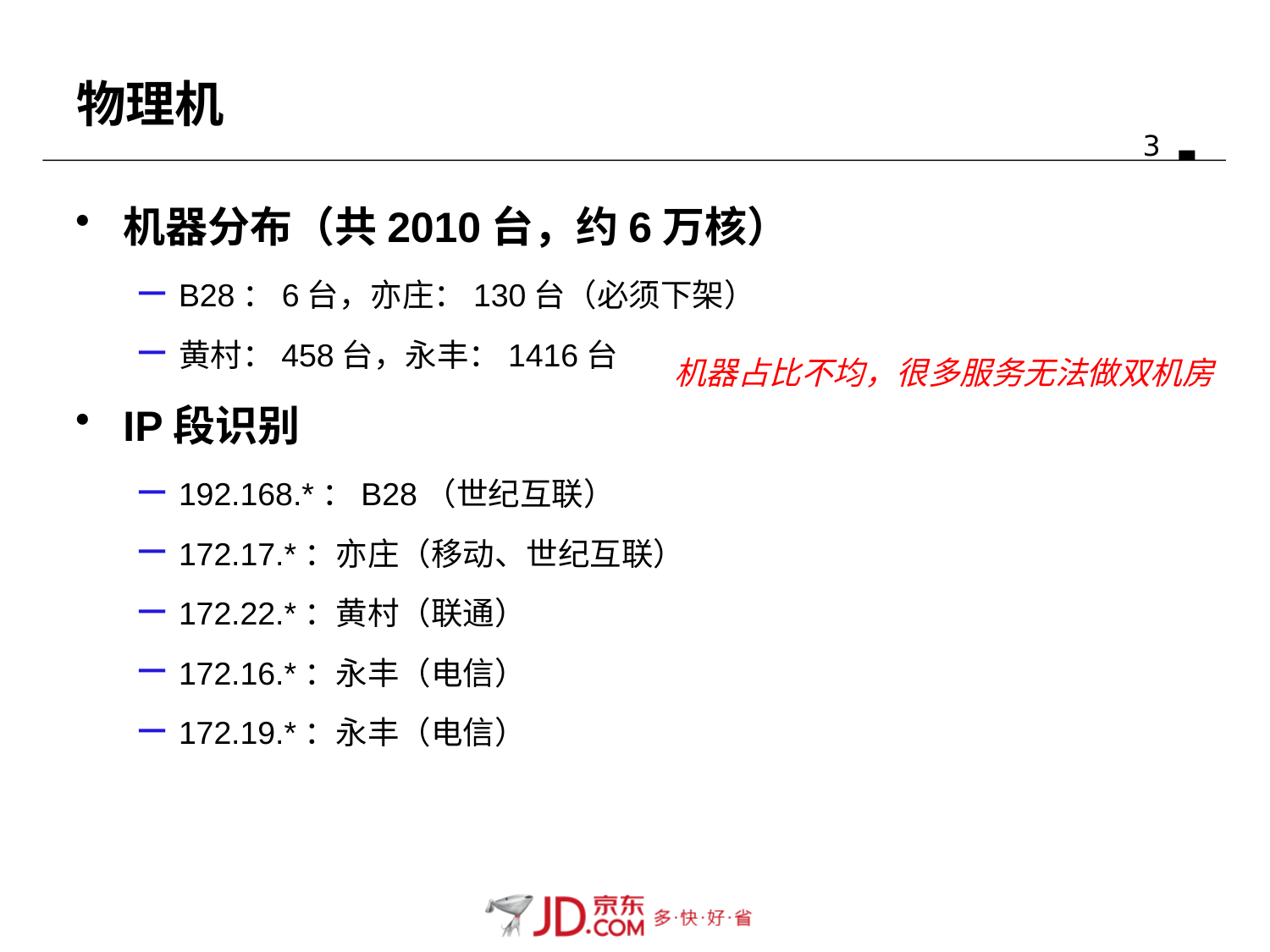

# 物理机
机器分布（共2010台，约6万核）
B28：6台，亦庄：130台（必须下架）
黄村：458台，永丰：1416台
IP段识别
192.168.*：B28（世纪互联）
172.17.*：亦庄（移动、世纪互联）
172.22.*：黄村（联通）
172.16.*：永丰（电信）
172.19.*：永丰（电信）
机器占比不均，很多服务无法做双机房